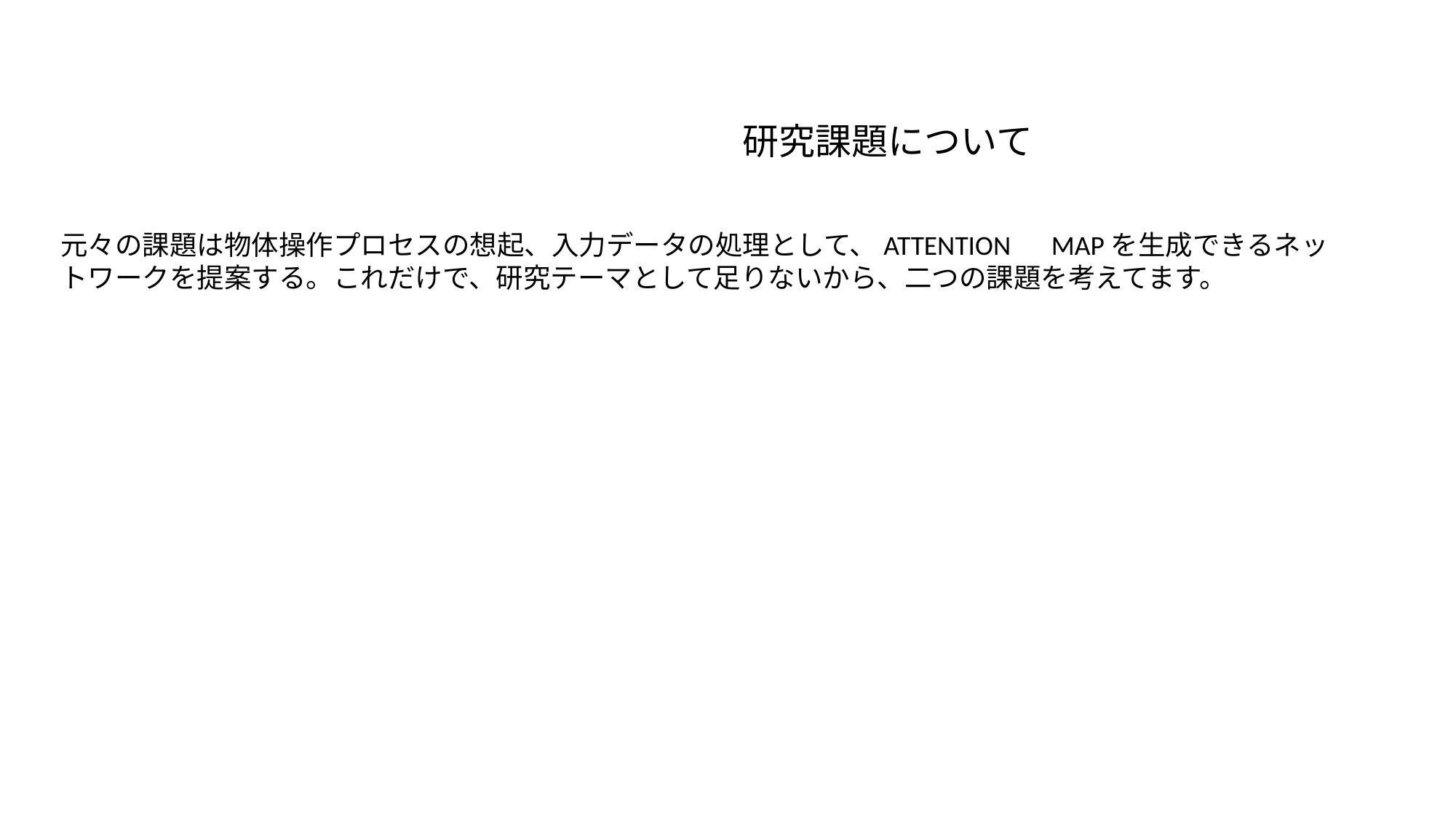

研究課題について

元々の課題は物体操作プロセスの想起、入力データの処理として、ATTENTION　MAPを生成できるネットワークを提案する。これだけで、研究テーマとして足りないから、二つの課題を考えてます。